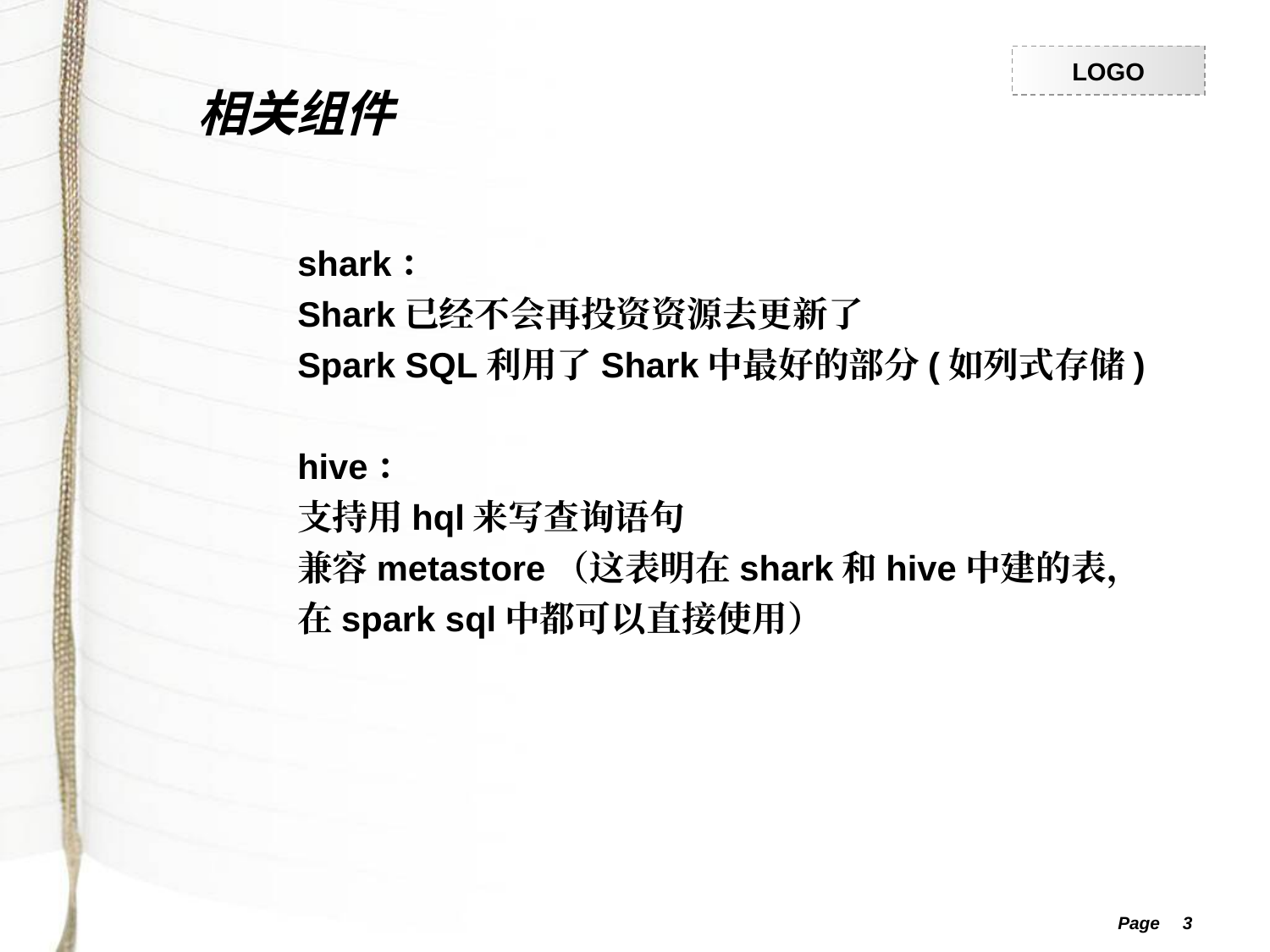

相关组件
# shark：
Shark已经不会再投资资源去更新了
Spark SQL利用了Shark中最好的部分(如列式存储)

hive：
支持用hql来写查询语句
兼容metastore（这表明在shark和hive中建的表，在spark sql中都可以直接使用）